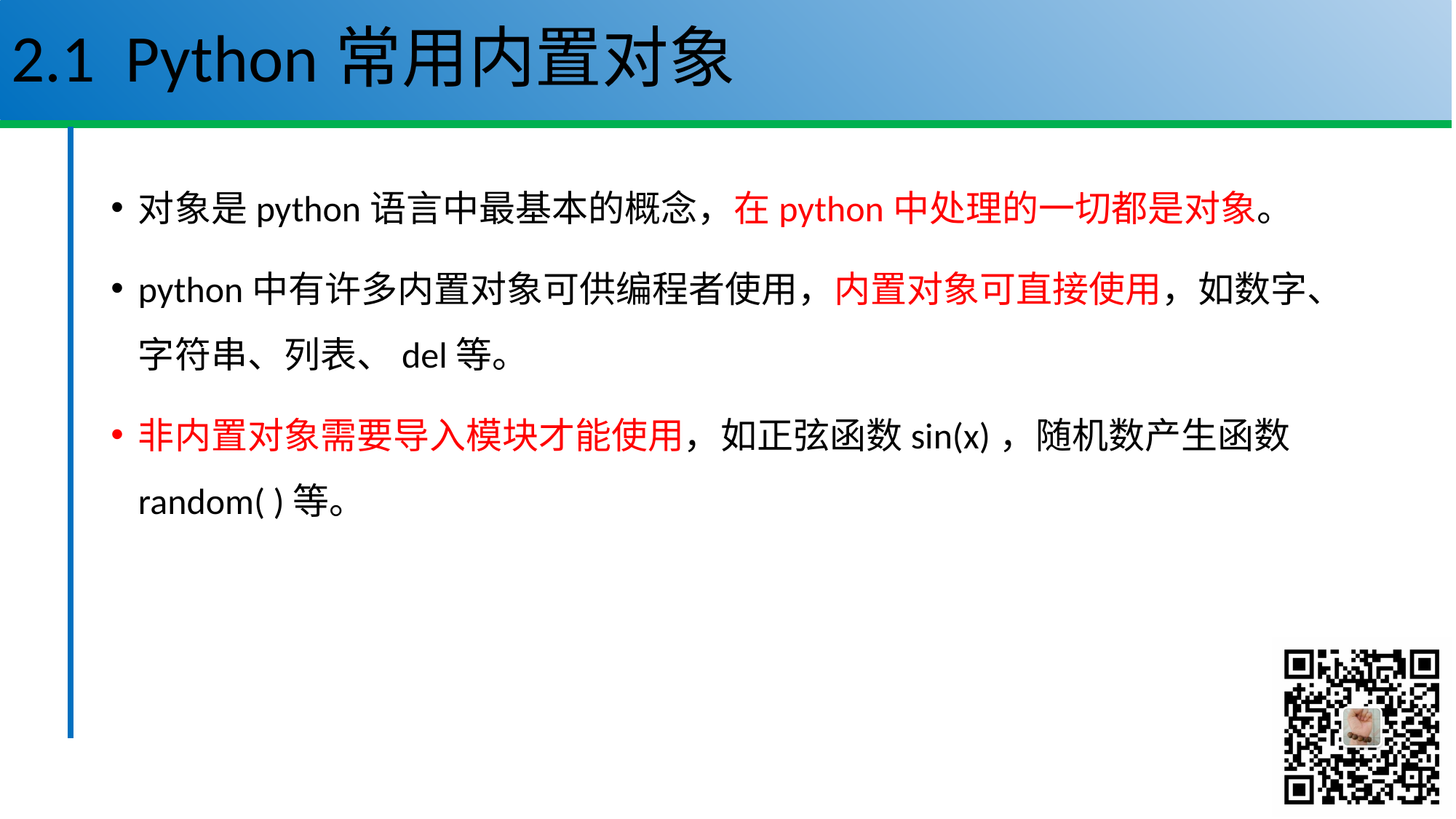

# 2.1  Python常用内置对象
对象是python语言中最基本的概念，在python中处理的一切都是对象。
python中有许多内置对象可供编程者使用，内置对象可直接使用，如数字、字符串、列表、del等。
非内置对象需要导入模块才能使用，如正弦函数sin(x)，随机数产生函数random( )等。
3